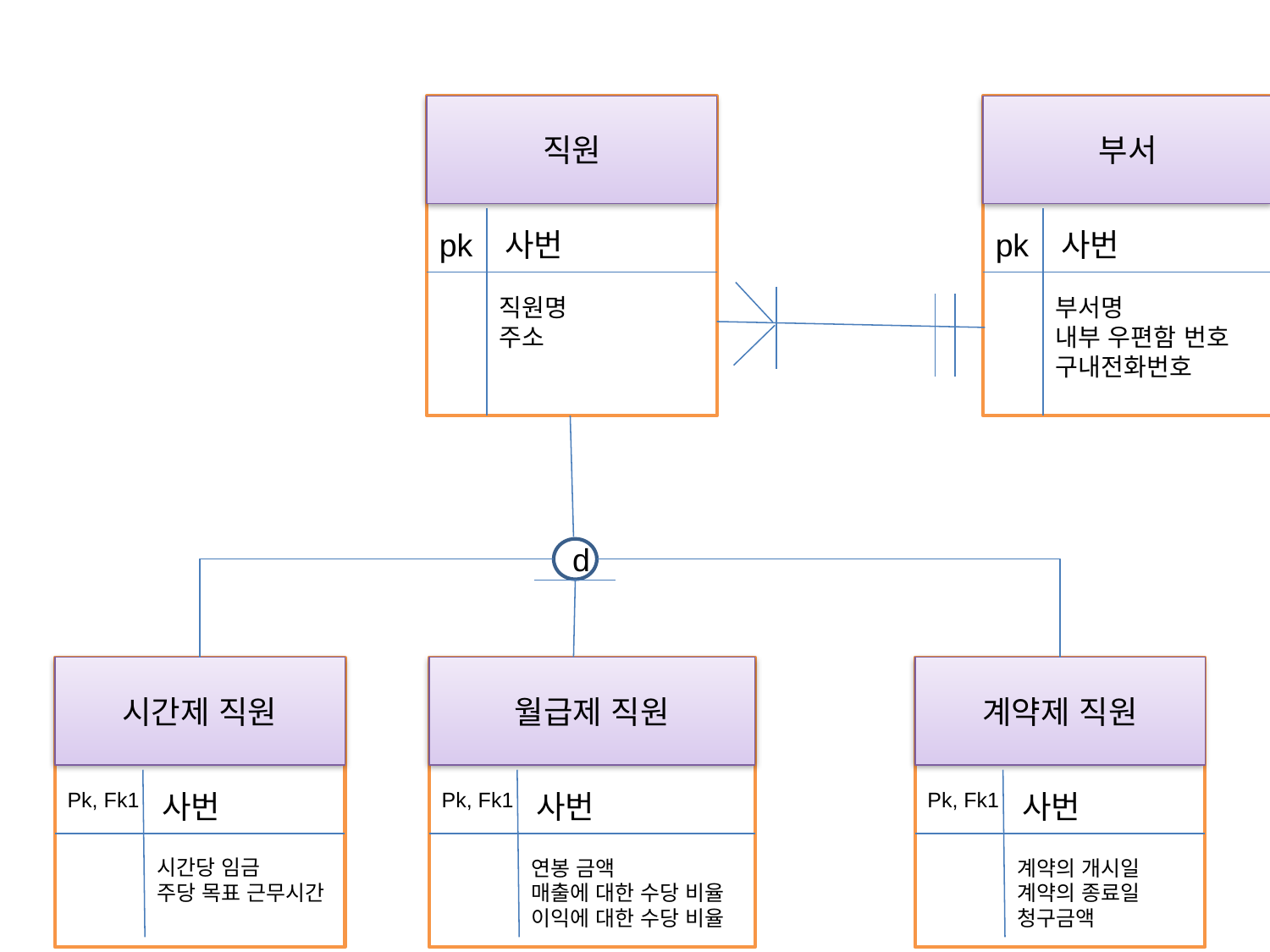

부서
직원
pk
사번
pk
사번
부서명
내부 우편함 번호
구내전화번호
직원명
주소
d

시간제 직원

월급제 직원

계약제 직원
Pk, Fk1
사번
Pk, Fk1
사번
Pk, Fk1
사번
시간당 임금
주당 목표 근무시간
연봉 금액
매출에 대한 수당 비율
이익에 대한 수당 비율
계약의 개시일
계약의 종료일
청구금액